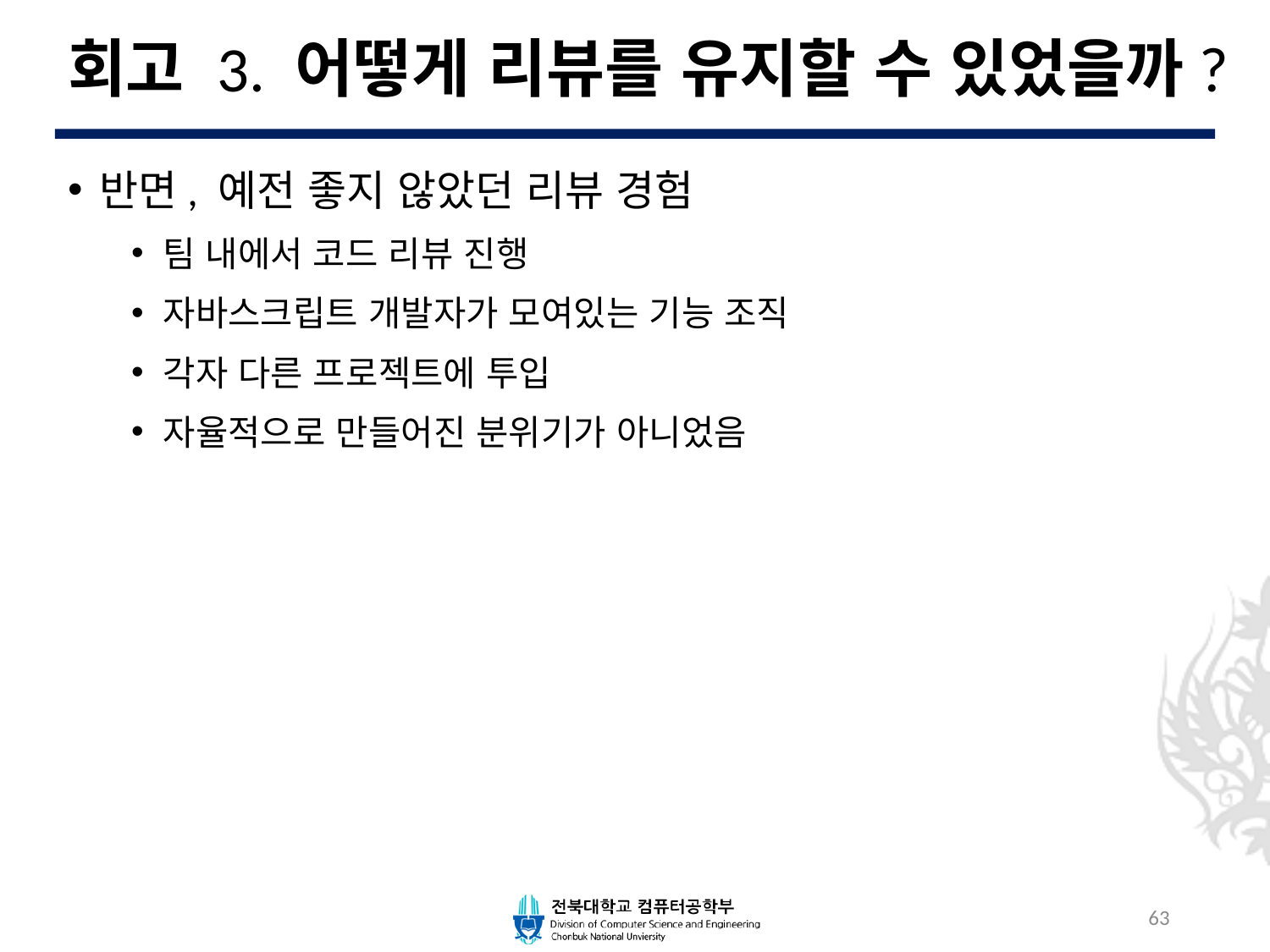

# 회고 3. 어떻게 리뷰를 유지할 수 있었을까?
반면, 예전 좋지 않았던 리뷰 경험
팀 내에서 코드 리뷰 진행
자바스크립트 개발자가 모여있는 기능 조직
각자 다른 프로젝트에 투입
자율적으로 만들어진 분위기가 아니었음
63